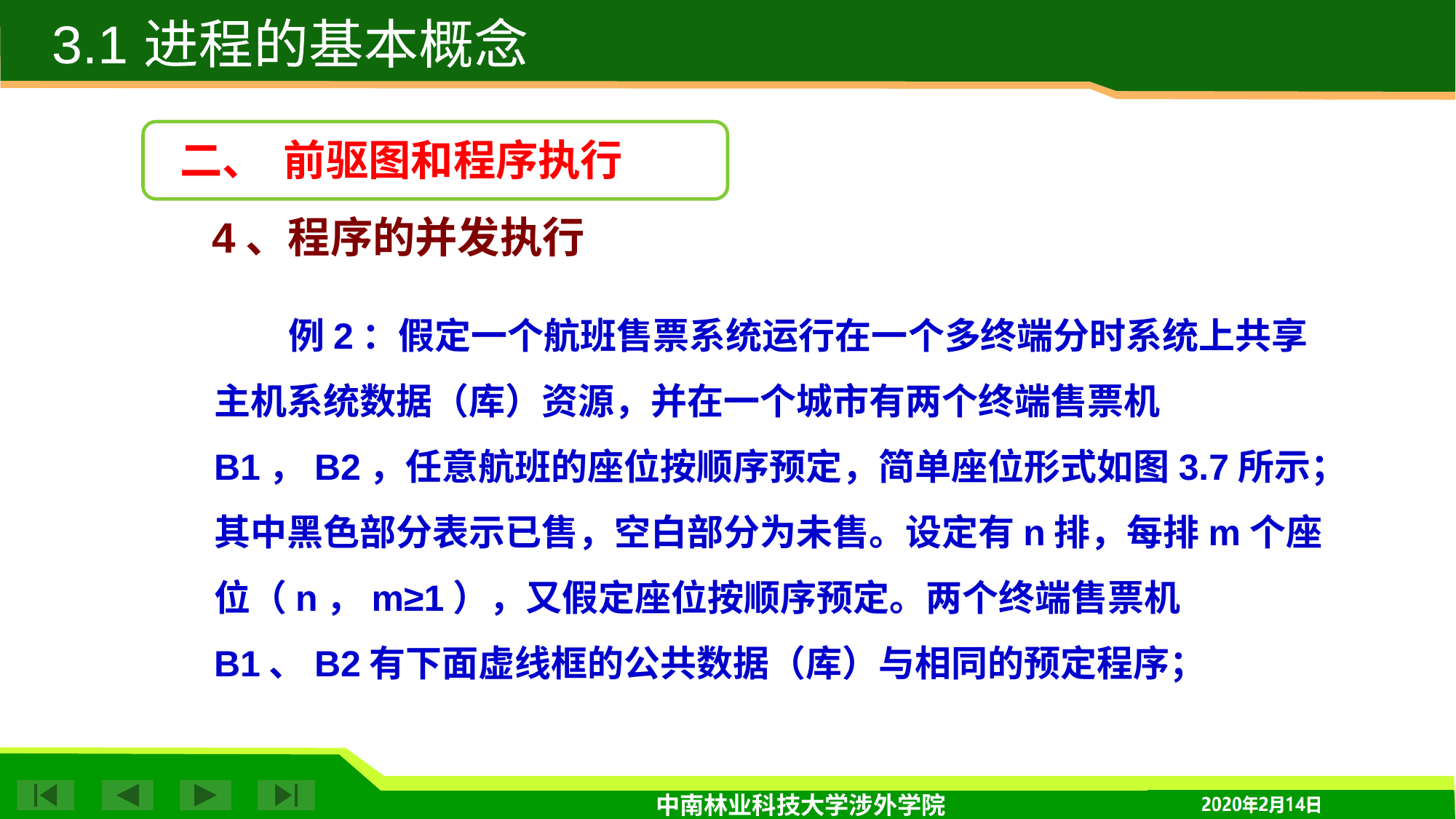

3.1 进程的基本概念

二、  前驱图和程序执行
 4、程序的并发执行
        例2：假定一个航班售票系统运行在一个多终端分时系统上共享主机系统数据（库）资源，并在一个城市有两个终端售票机B1，B2，任意航班的座位按顺序预定，简单座位形式如图3.7所示；其中黑色部分表示已售，空白部分为未售。设定有n排，每排m个座位（n，m≥1），又假定座位按顺序预定。两个终端售票机B1、B2有下面虚线框的公共数据（库）与相同的预定程序；